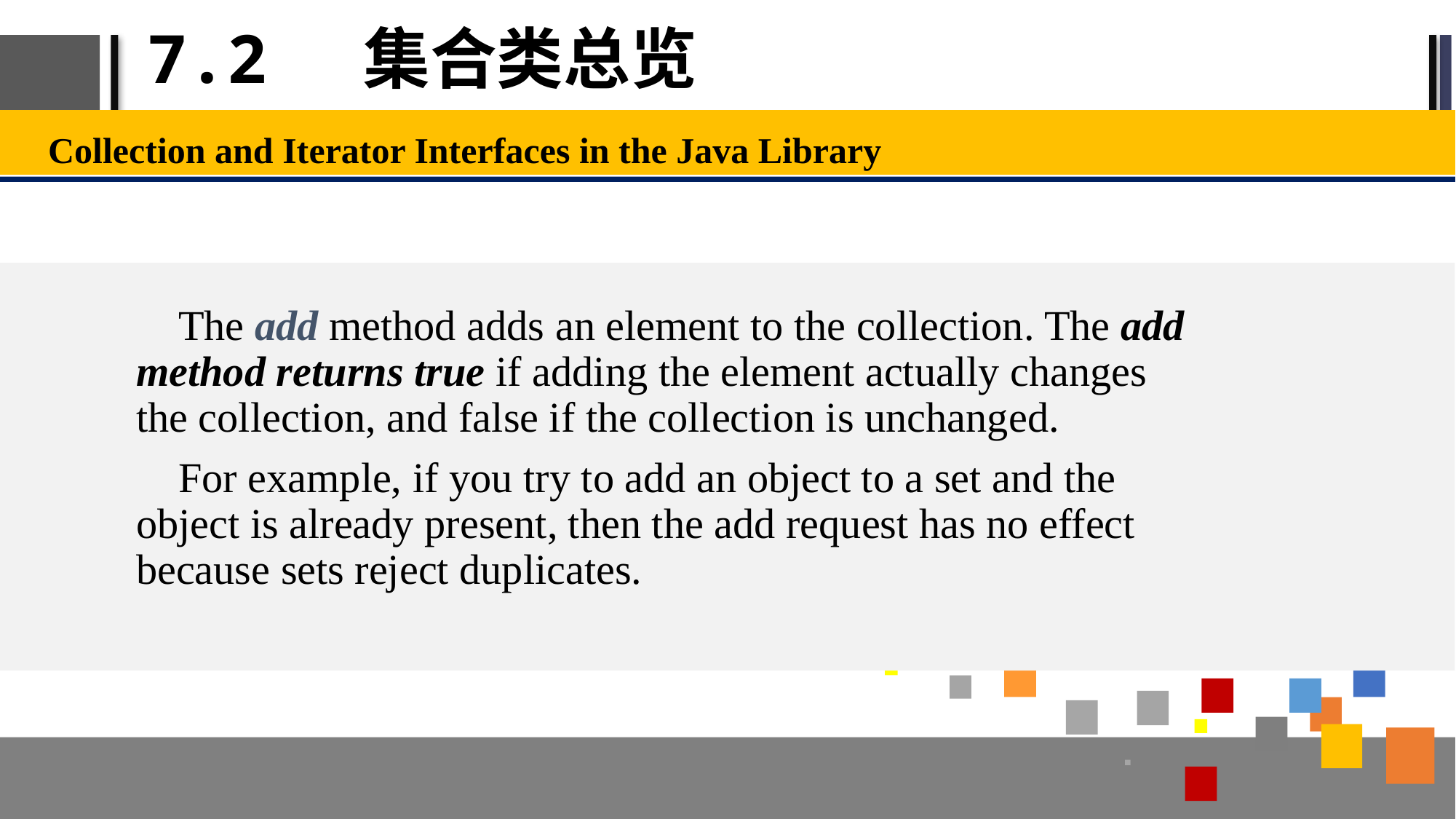

# 7.2  集合类总览

Collection and Iterator Interfaces in the Java Library

    The add method adds an element to the collection. The add method returns true if adding the element actually changes the collection, and false if the collection is unchanged.
    For example, if you try to add an object to a set and the object is already present, then the add request has no effect because sets reject duplicates.